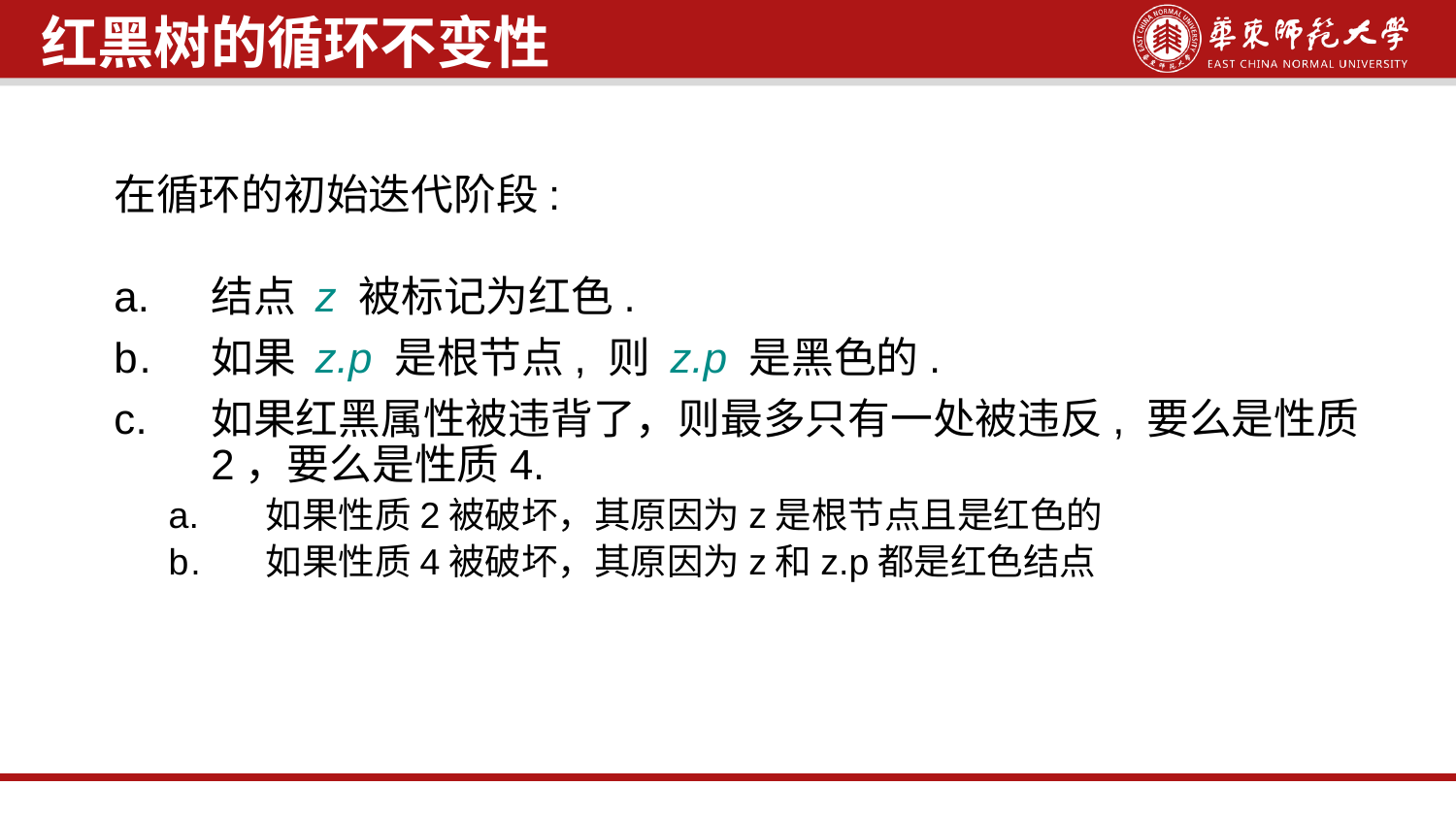

红黑树的循环不变性
在循环的初始迭代阶段:

结点 z 被标记为红色.
如果 z.p 是根节点, 则 z.p 是黑色的.
如果红黑属性被违背了，则最多只有一处被违反, 要么是性质2，要么是性质4.
如果性质2被破坏，其原因为z是根节点且是红色的
如果性质4被破坏，其原因为z和z.p都是红色结点